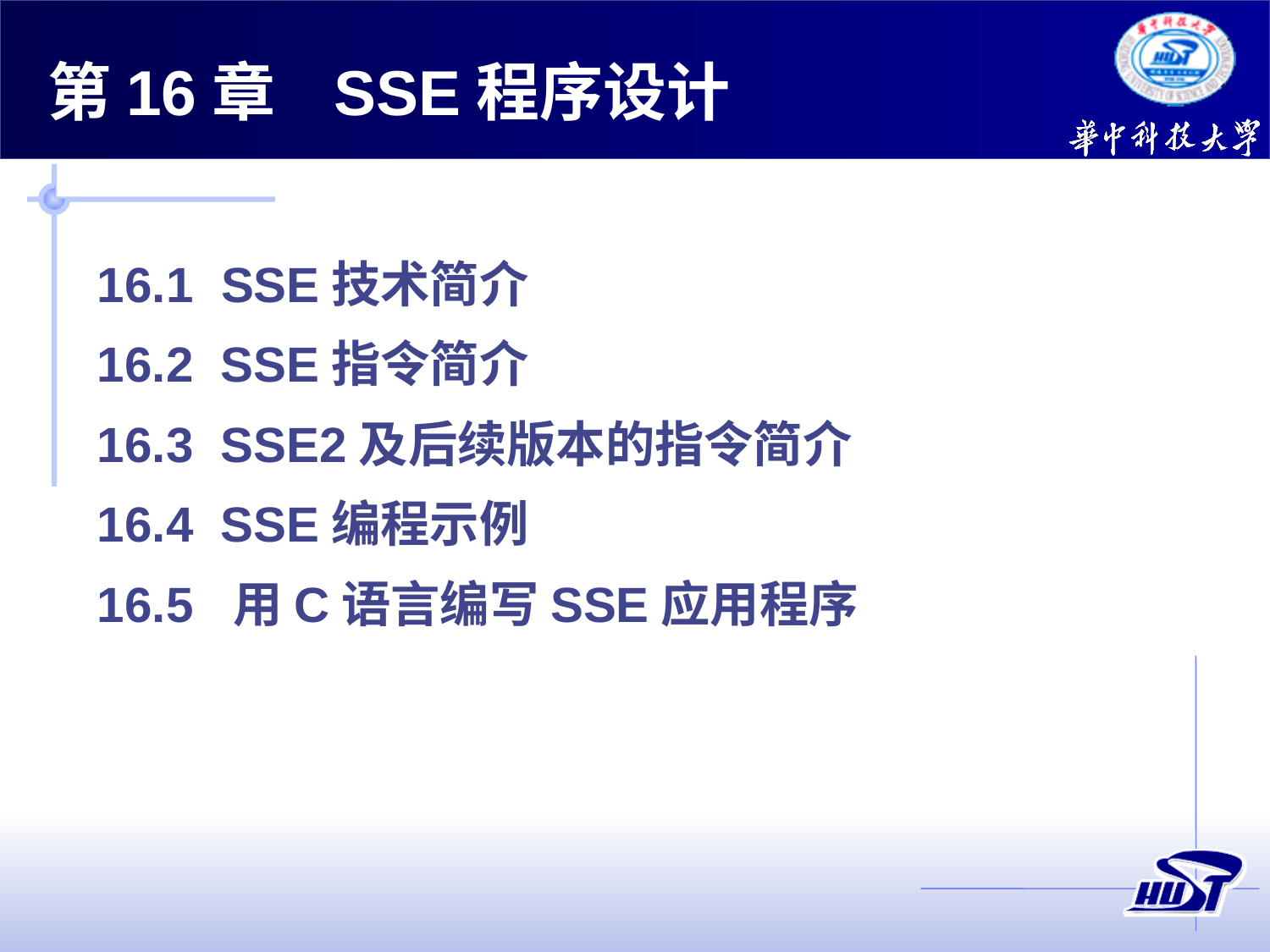

第16章   SSE程序设计
16.1  SSE技术简介
16.2  SSE指令简介
16.3  SSE2及后续版本的指令简介
16.4  SSE编程示例
16.5  用C语言编写SSE应用程序